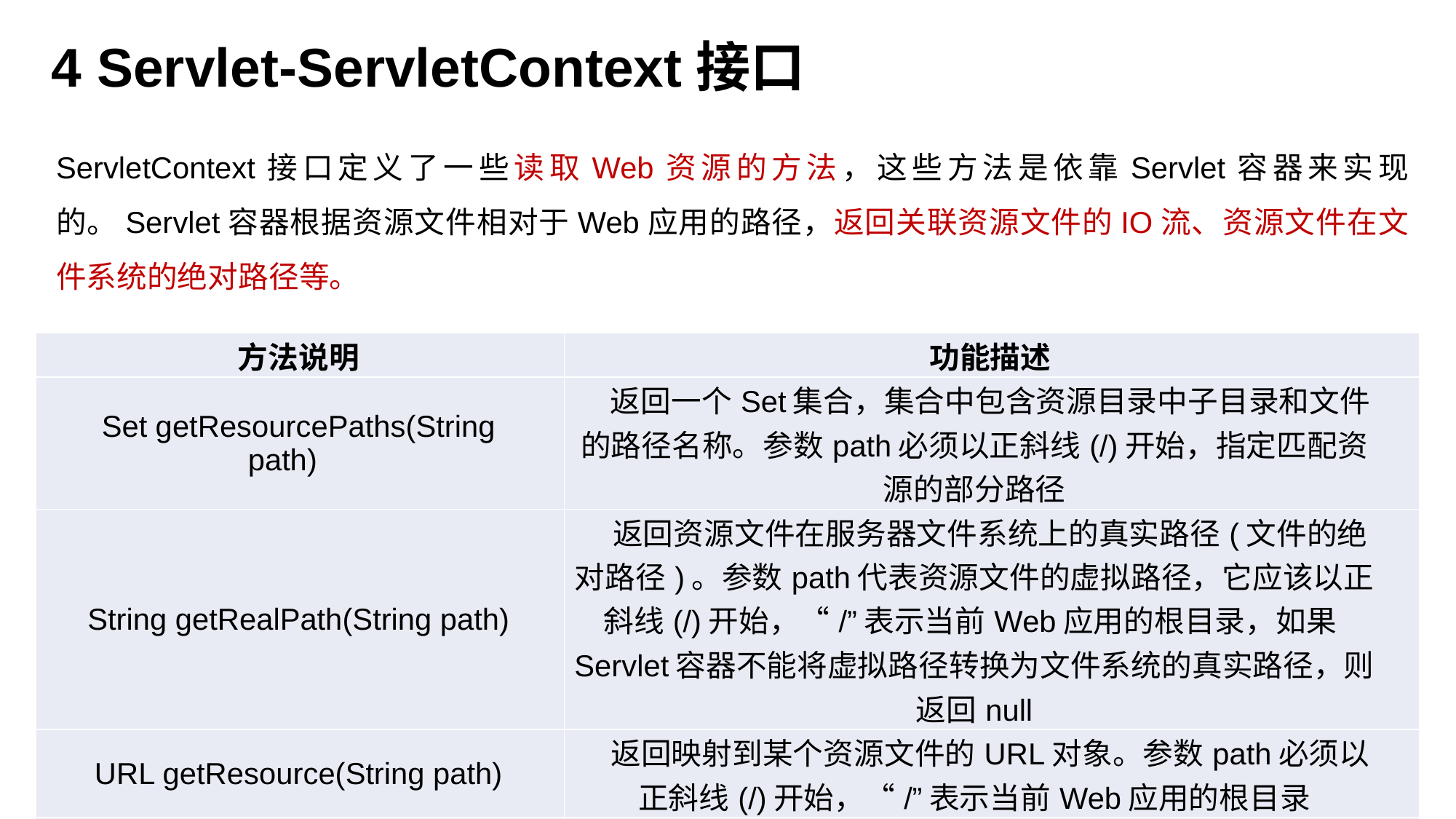

4 Servlet-ServletContext接口
ServletContext接口定义了一些读取Web资源的方法，这些方法是依靠Servlet容器来实现的。Servlet容器根据资源文件相对于Web应用的路径，返回关联资源文件的IO流、资源文件在文件系统的绝对路径等。
| 方法说明 | 功能描述 |
| --- | --- |
| Set getResourcePaths(String path) | 返回一个Set集合，集合中包含资源目录中子目录和文件的路径名称。参数path必须以正斜线(/)开始，指定匹配资源的部分路径 |
| String getRealPath(String path) | 返回资源文件在服务器文件系统上的真实路径(文件的绝对路径)。参数path代表资源文件的虚拟路径，它应该以正斜线(/)开始，“/”表示当前Web应用的根目录，如果Servlet容器不能将虚拟路径转换为文件系统的真实路径，则返回null |
| URL getResource(String path) | 返回映射到某个资源文件的URL对象。参数path必须以正斜线(/)开始，“/”表示当前Web应用的根目录 |
| InputStream getResourceAsStream(String path) | 返回映射到某个资源文件的InputStream输入流对象。参数path传递规则和getResource()方法完全一致 |